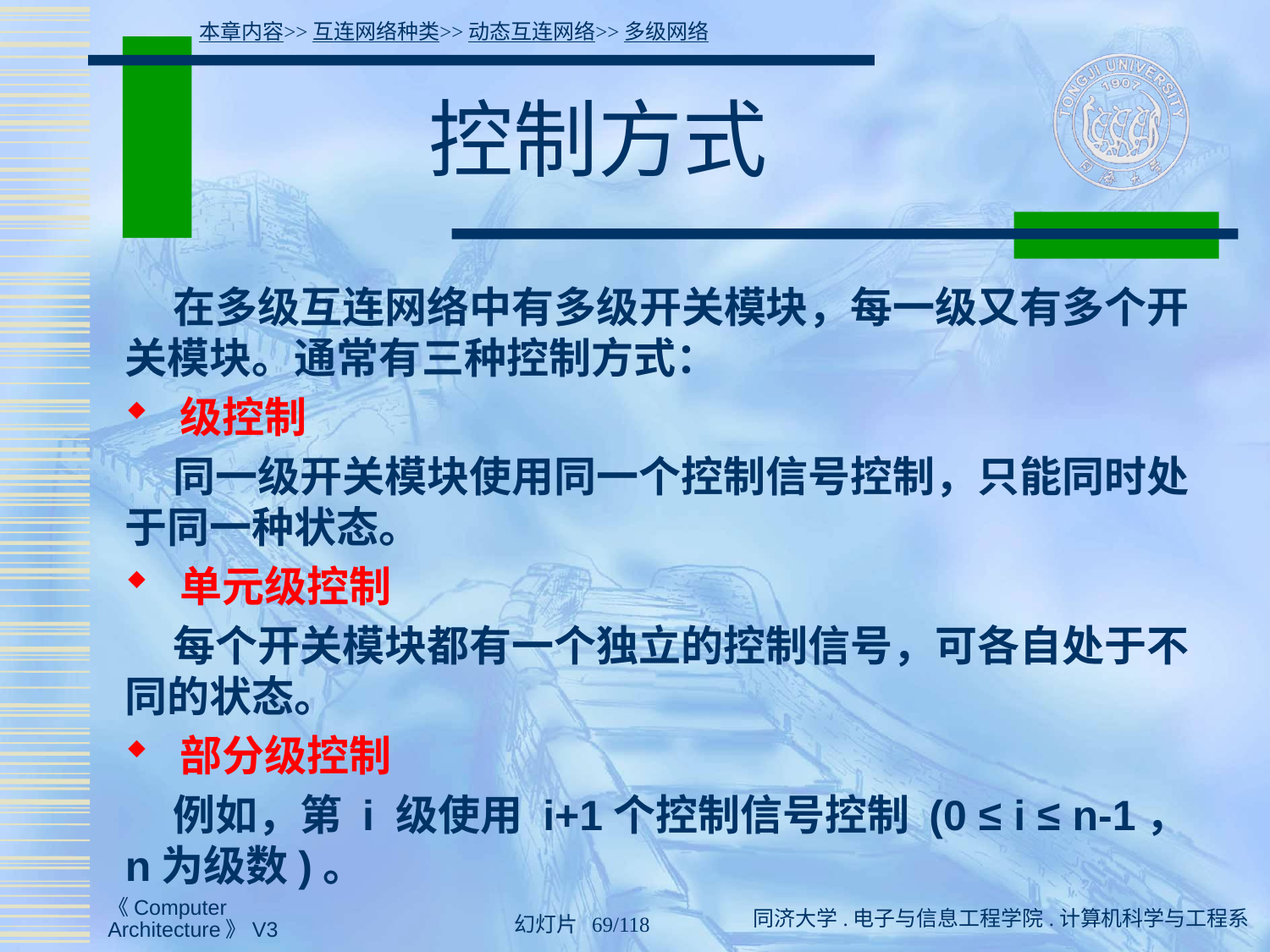

本章内容>>互连网络种类>>动态互连网络>>多级网络
# 控制方式
    在多级互连网络中有多级开关模块，每一级又有多个开关模块。通常有三种控制方式：
  级控制
    同一级开关模块使用同一个控制信号控制，只能同时处于同一种状态。
  单元级控制
    每个开关模块都有一个独立的控制信号，可各自处于不同的状态。
  部分级控制
    例如，第 i 级使用 i+1个控制信号控制 (0 ≤ i ≤ n-1，n为级数)。